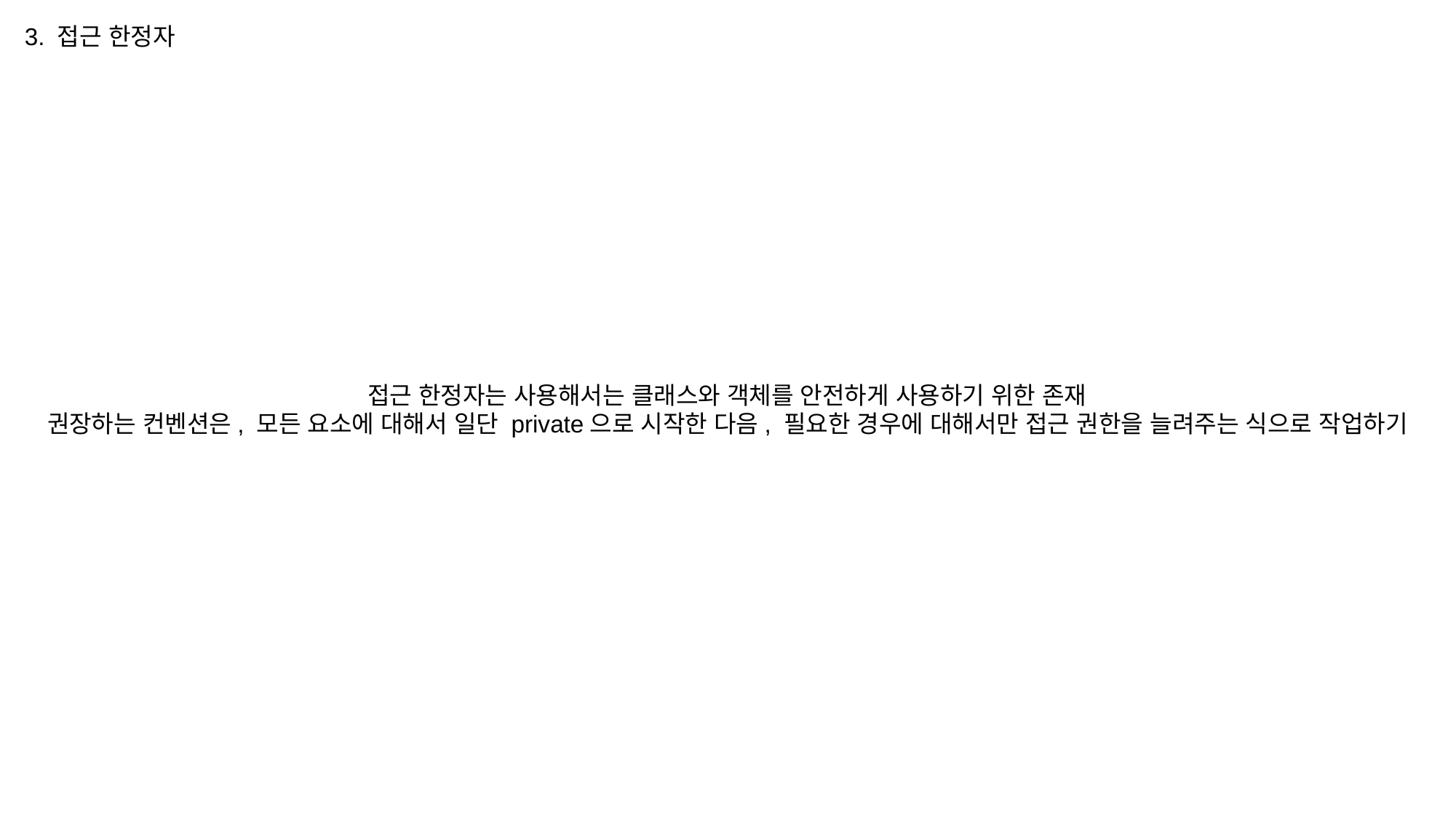

3. 접근 한정자
접근 한정자는 사용해서는 클래스와 객체를 안전하게 사용하기 위한 존재
권장하는 컨벤션은, 모든 요소에 대해서 일단 private으로 시작한 다음, 필요한 경우에 대해서만 접근 권한을 늘려주는 식으로 작업하기